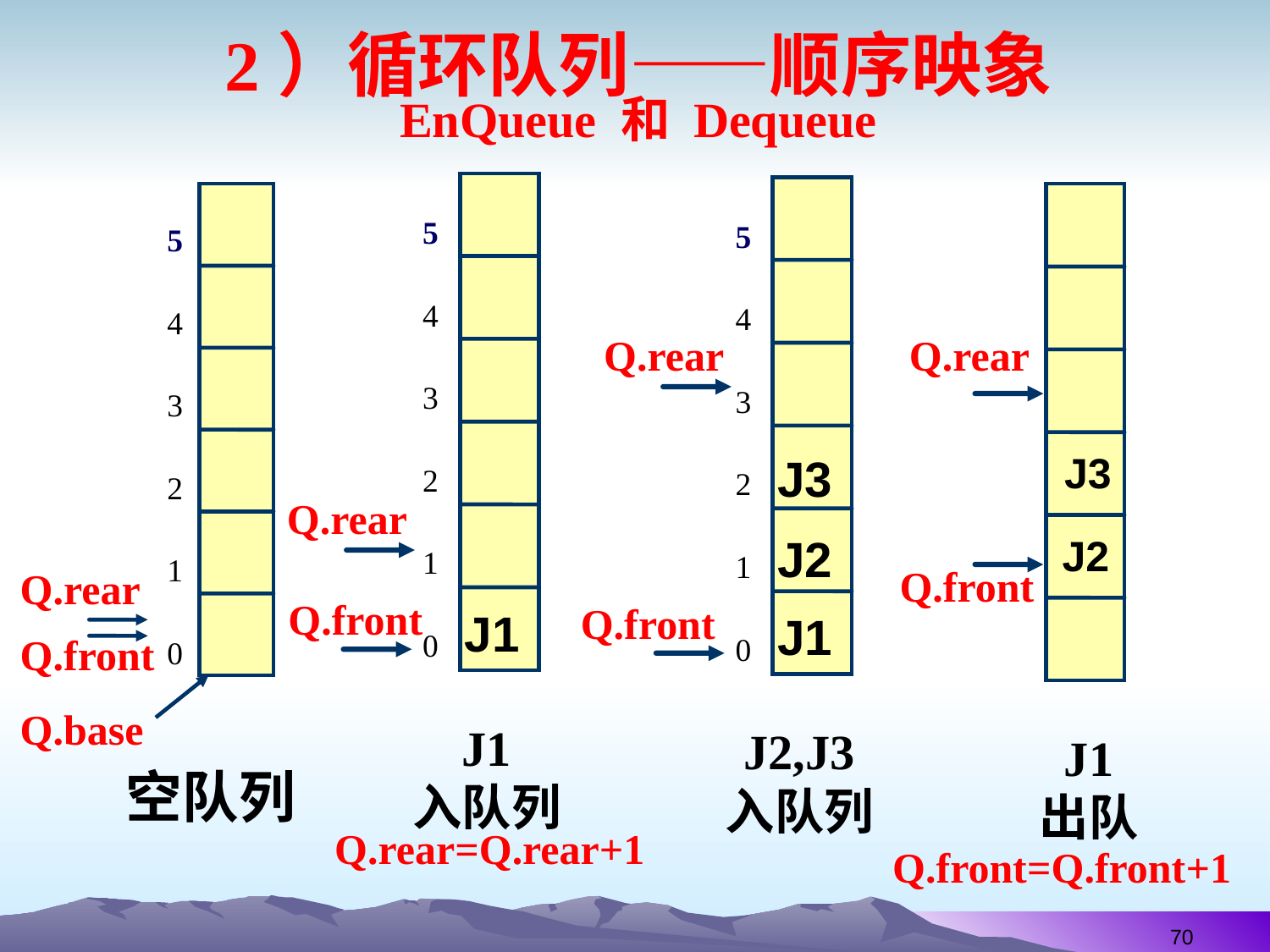

2）循环队列——顺序映象
EnQueue 和 Dequeue

 J1
Q.rear

Q.front

J1
入队列
| 5 |
| --- |
| 4 |
| 3 |
| 2 |
| 1 |
| 0 |

 J3
 J2
 J1
Q.rear

Q.front

J2,J3
入队列
| 5 |
| --- |
| 4 |
| 3 |
| 2 |
| 1 |
| 0 |
| 5 |
| --- |
| 4 |
| 3 |
| 2 |
| 1 |
| 0 |

Q.rear

Q.front

Q.base
空队列

Q.rear

Q.front

J1
出队
J3
J2
Q.rear=Q.rear+1
Q.front=Q.front+1
70